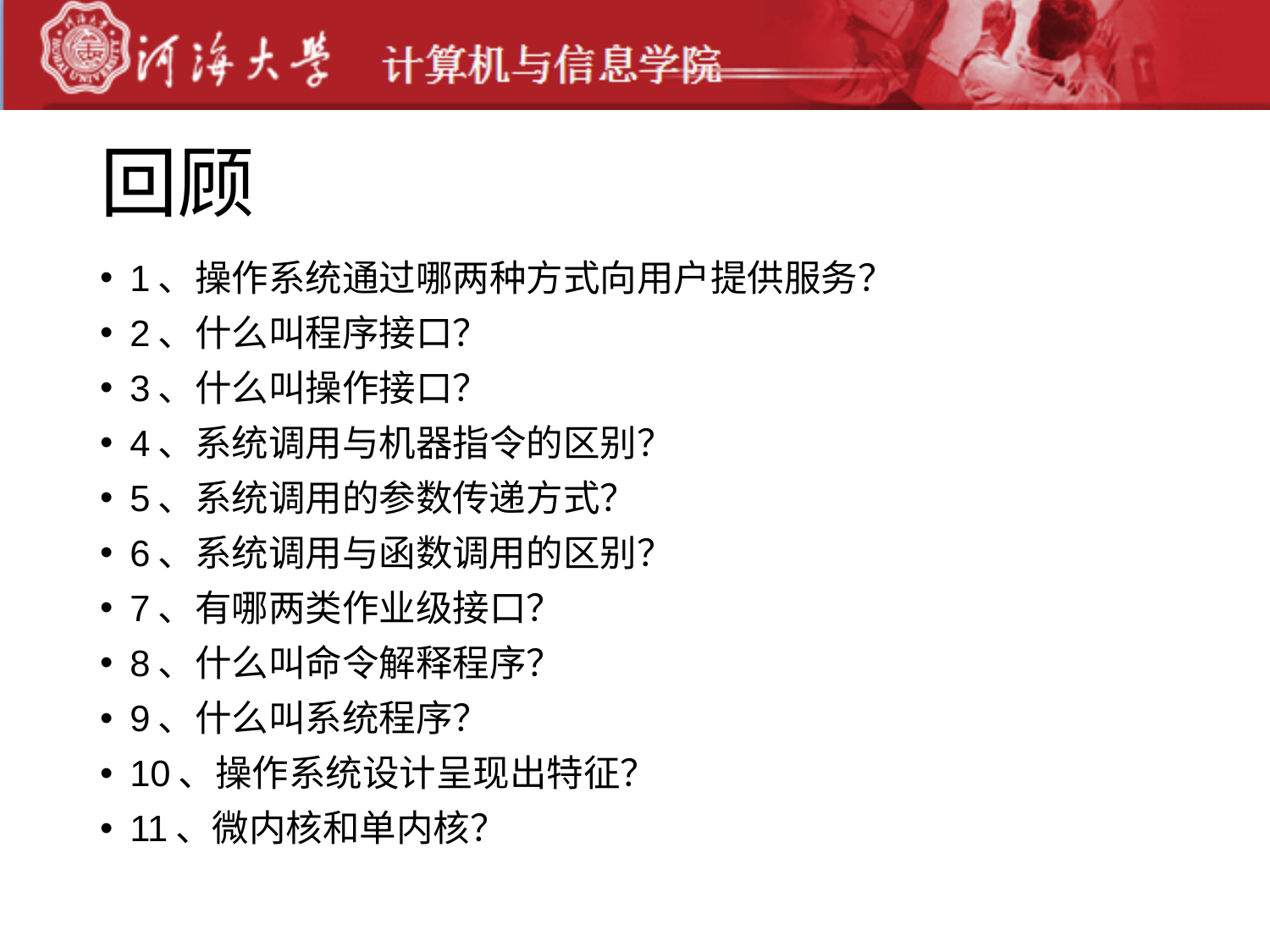

# 回顾
1、操作系统通过哪两种方式向用户提供服务？
2、什么叫程序接口？
3、什么叫操作接口？
4、系统调用与机器指令的区别？
5、系统调用的参数传递方式？
6、系统调用与函数调用的区别？
7、有哪两类作业级接口？
8、什么叫命令解释程序？
9、什么叫系统程序？
10、操作系统设计呈现出特征？
11、微内核和单内核？